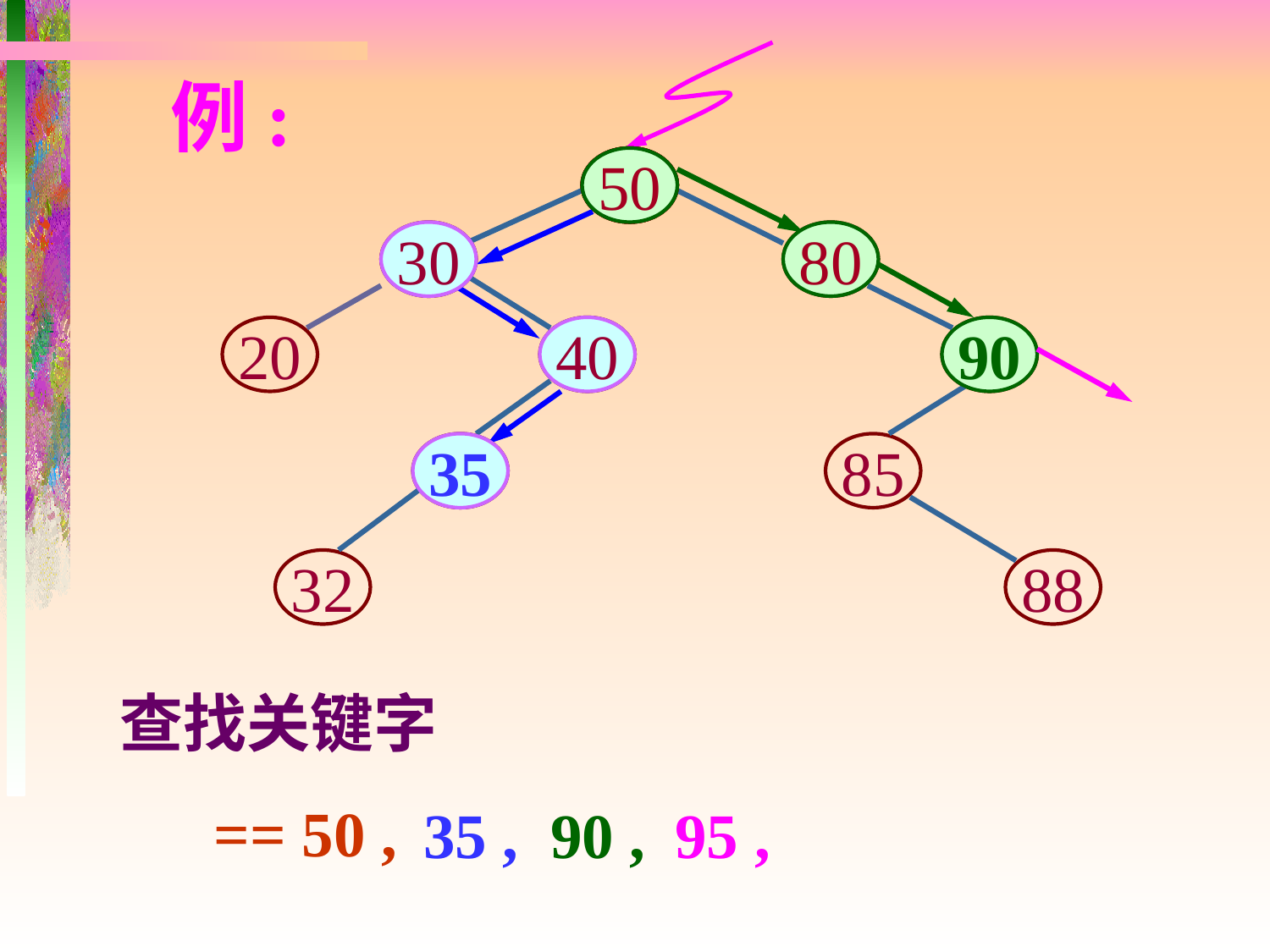

例:
50
50
50
50
50
50

30
30
80
80

20
40
40
90
90

35
35
85

32
88
查找关键字
== 50 ,
35 ,
90 ,
95 ,